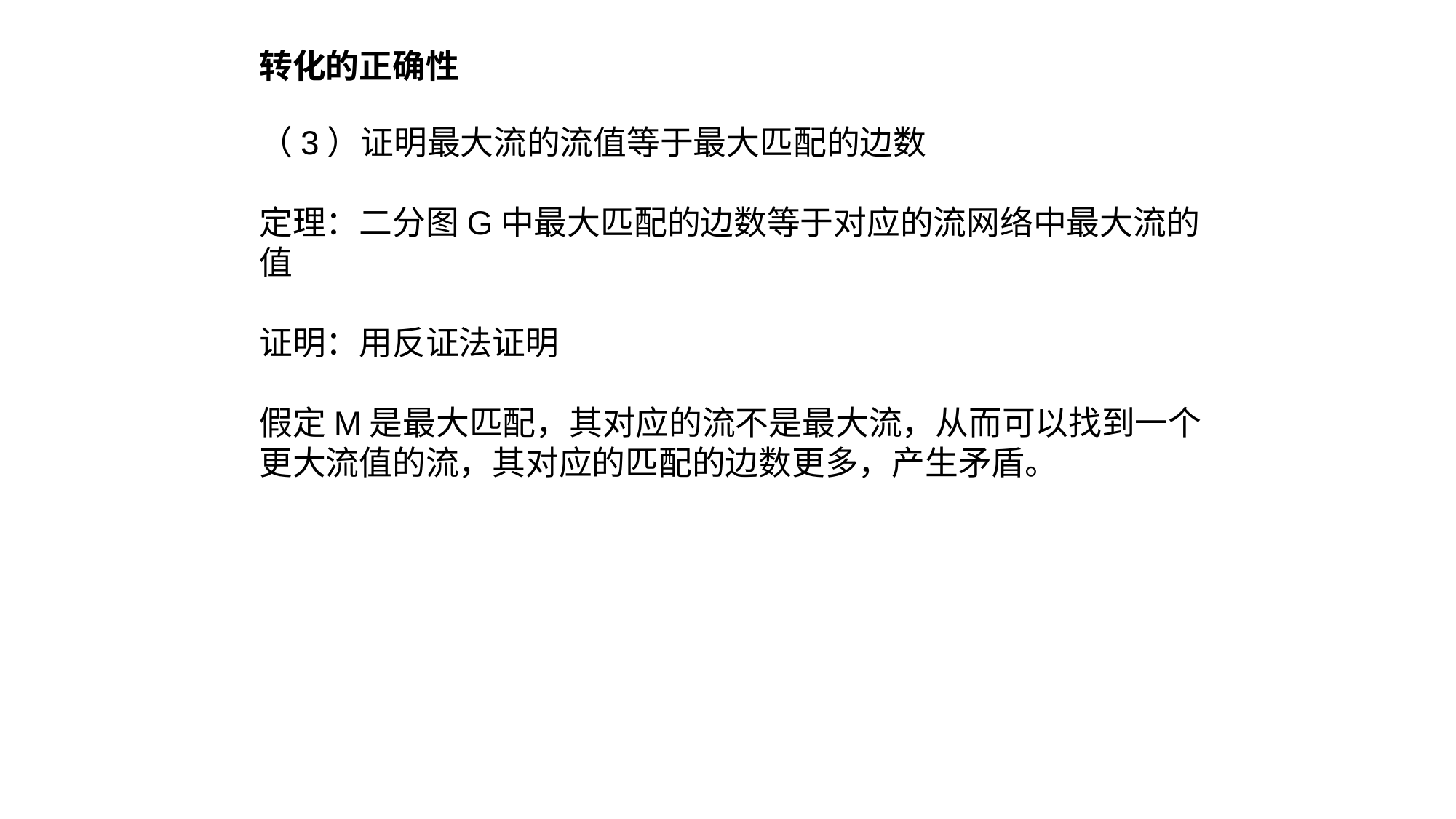

转化的正确性

（3）证明最大流的流值等于最大匹配的边数

定理：二分图G中最大匹配的边数等于对应的流网络中最大流的值

证明：用反证法证明

假定M是最大匹配，其对应的流不是最大流，从而可以找到一个更大流值的流，其对应的匹配的边数更多，产生矛盾。